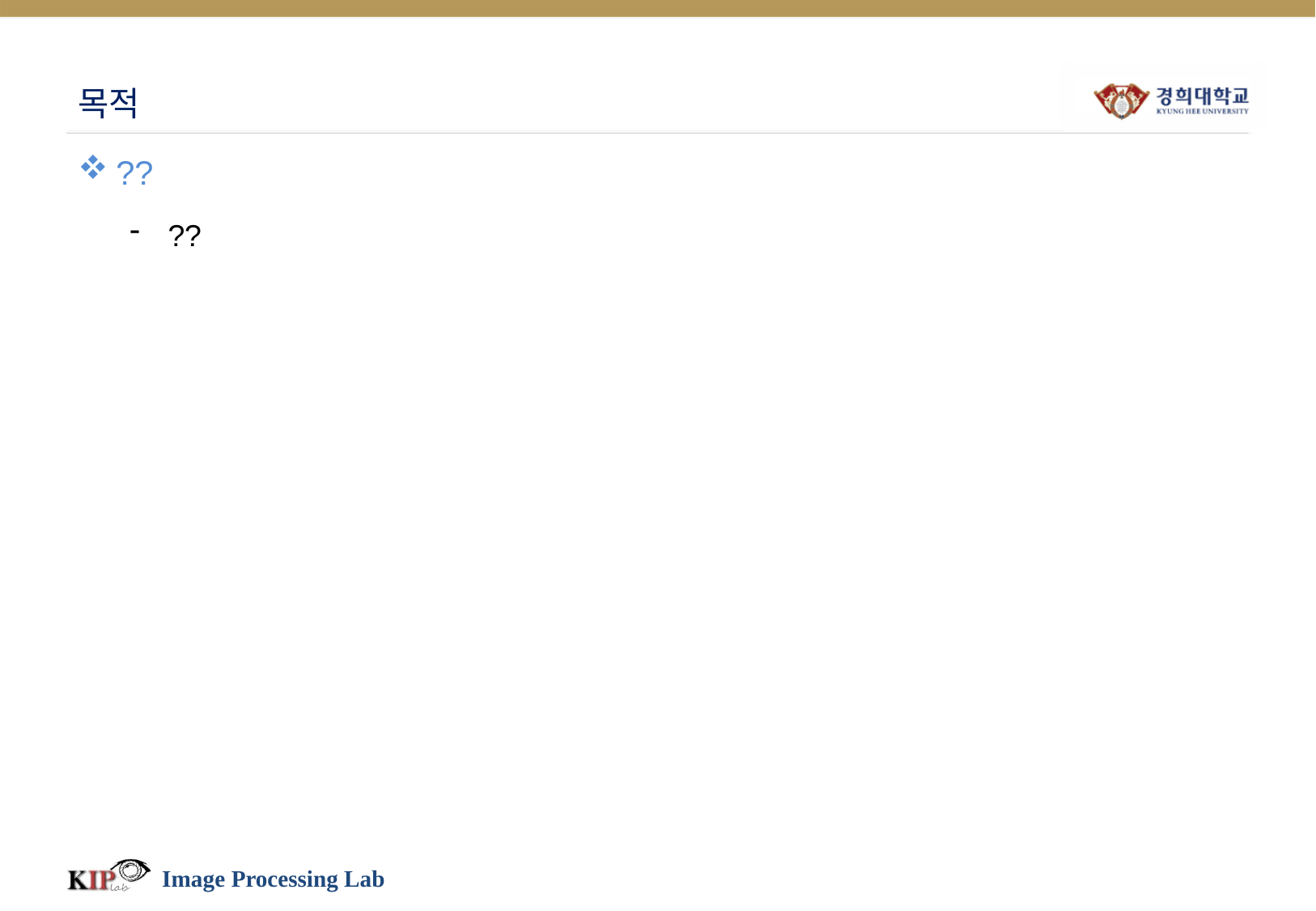

# 목적
??
??
Image Processing Lab